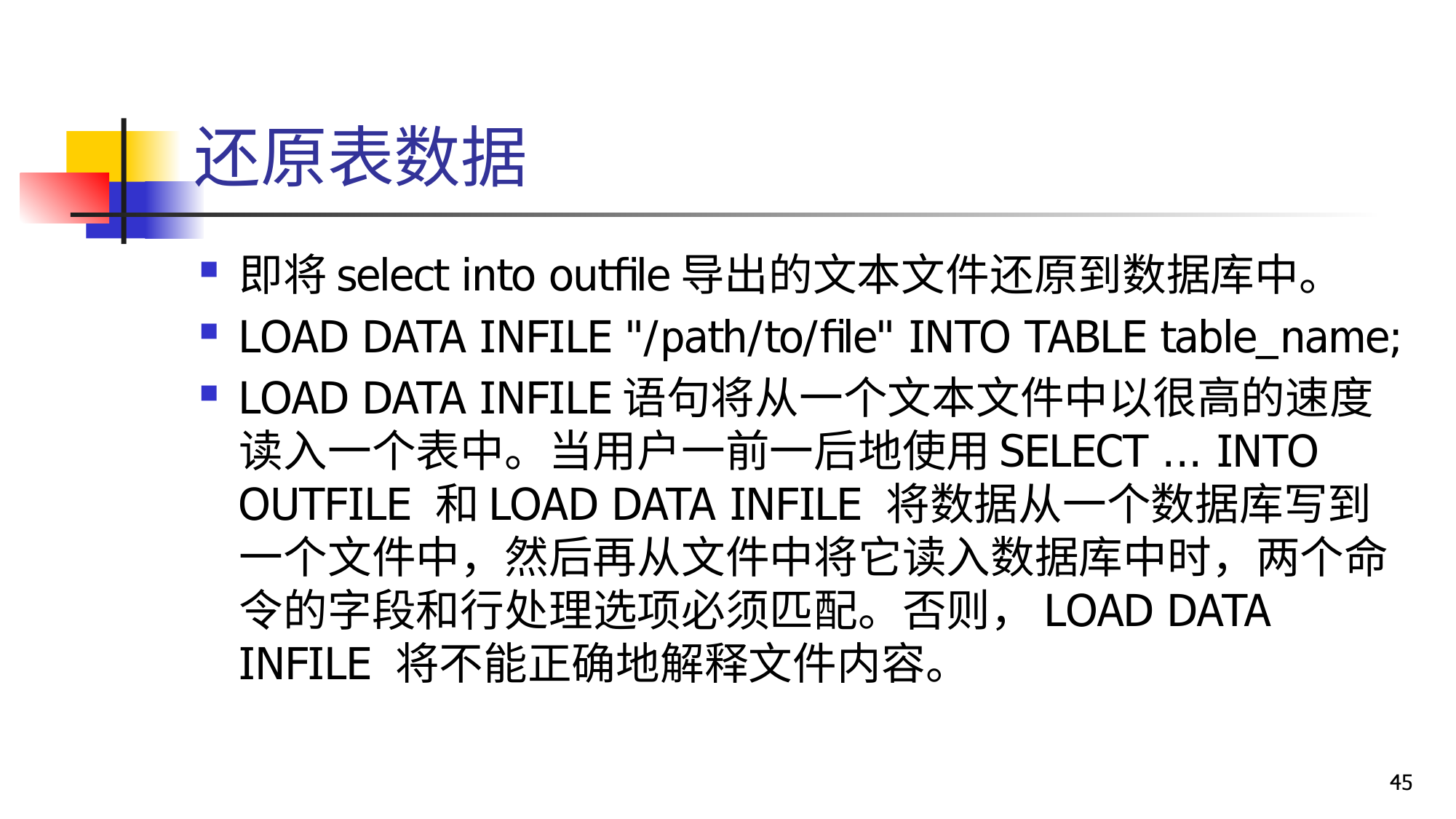

# 还原表数据
即将select into outfile导出的文本文件还原到数据库中。
LOAD DATA INFILE "/path/to/file" INTO TABLE table_name;
LOAD DATA INFILE语句将从一个文本文件中以很高的速度读入一个表中。当用户一前一后地使用SELECT ... INTO OUTFILE 和LOAD DATA INFILE 将数据从一个数据库写到一个文件中，然后再从文件中将它读入数据库中时，两个命令的字段和行处理选项必须匹配。否则，LOAD DATA INFILE 将不能正确地解释文件内容。

45